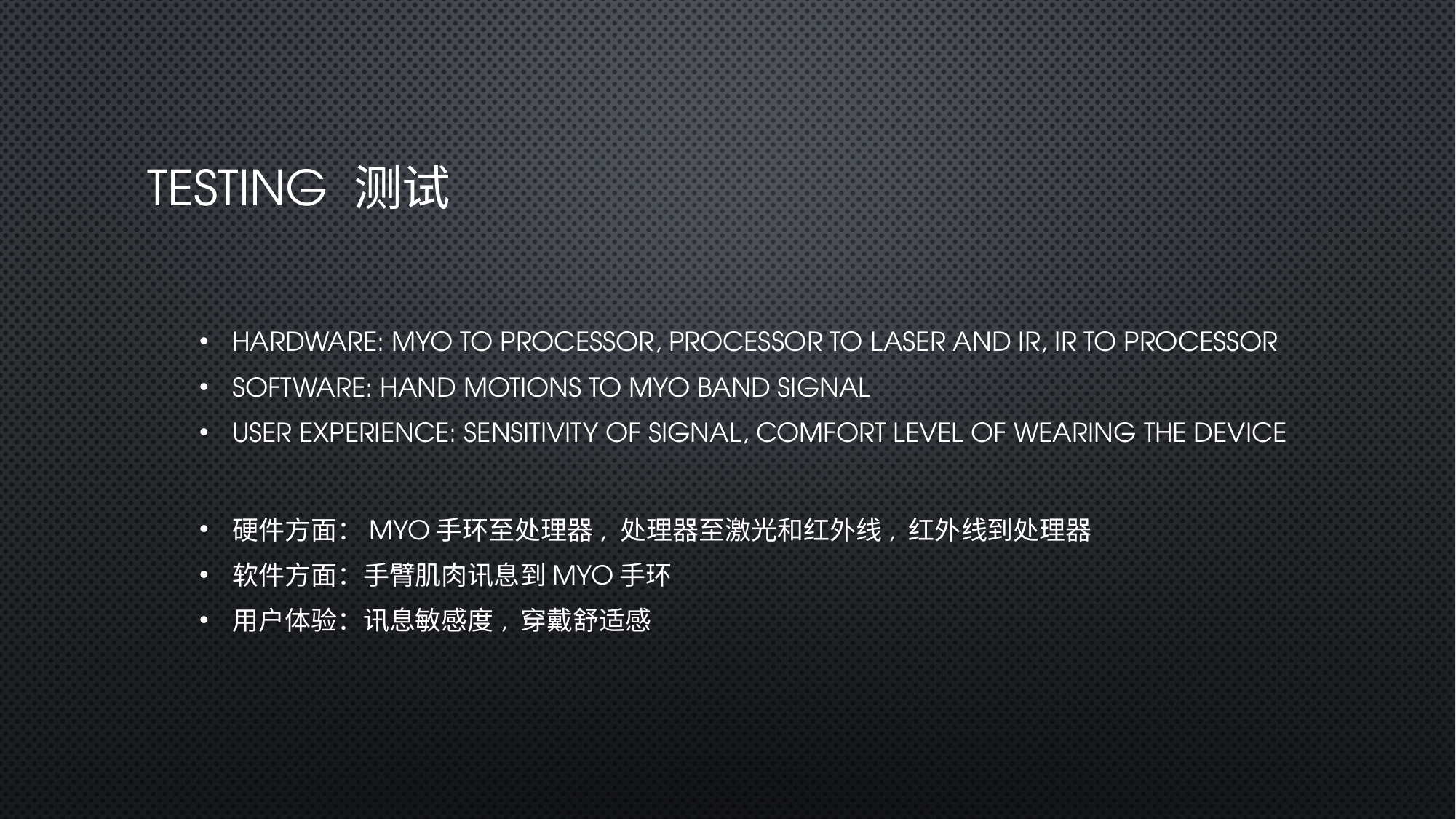

# Testing 测试
Hardware: MYO to Processor, Processor to laser and IR, IR to processor
Software: Hand motions to MYO band signal
User Experience: Sensitivity of signal, comfort level of wearing the device

硬件方面：MYO手环至处理器, 处理器至激光和红外线, 红外线到处理器
软件方面：手臂肌肉讯息到MYO手环
用户体验：讯息敏感度, 穿戴舒适感